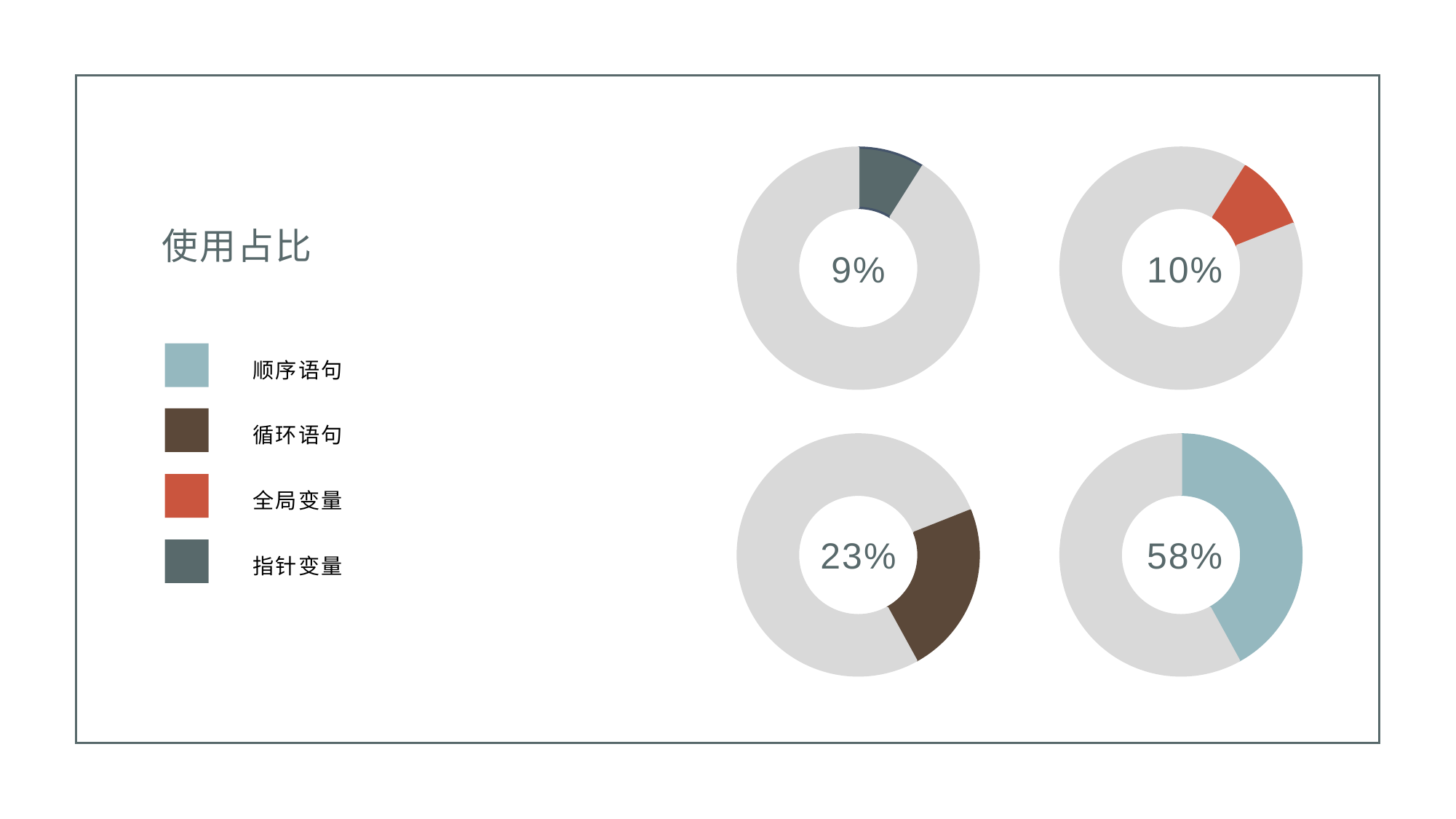

### Chart

| Category |  |
|---|---|

### Chart

| Category |  |
|---|---|
9%
10%
# 使用占比
顺序语句

循环语句

### Chart

| Category |  |
|---|---|

### Chart

| Category |  |
|---|---|
23%
58%
全局变量

指针变量

10